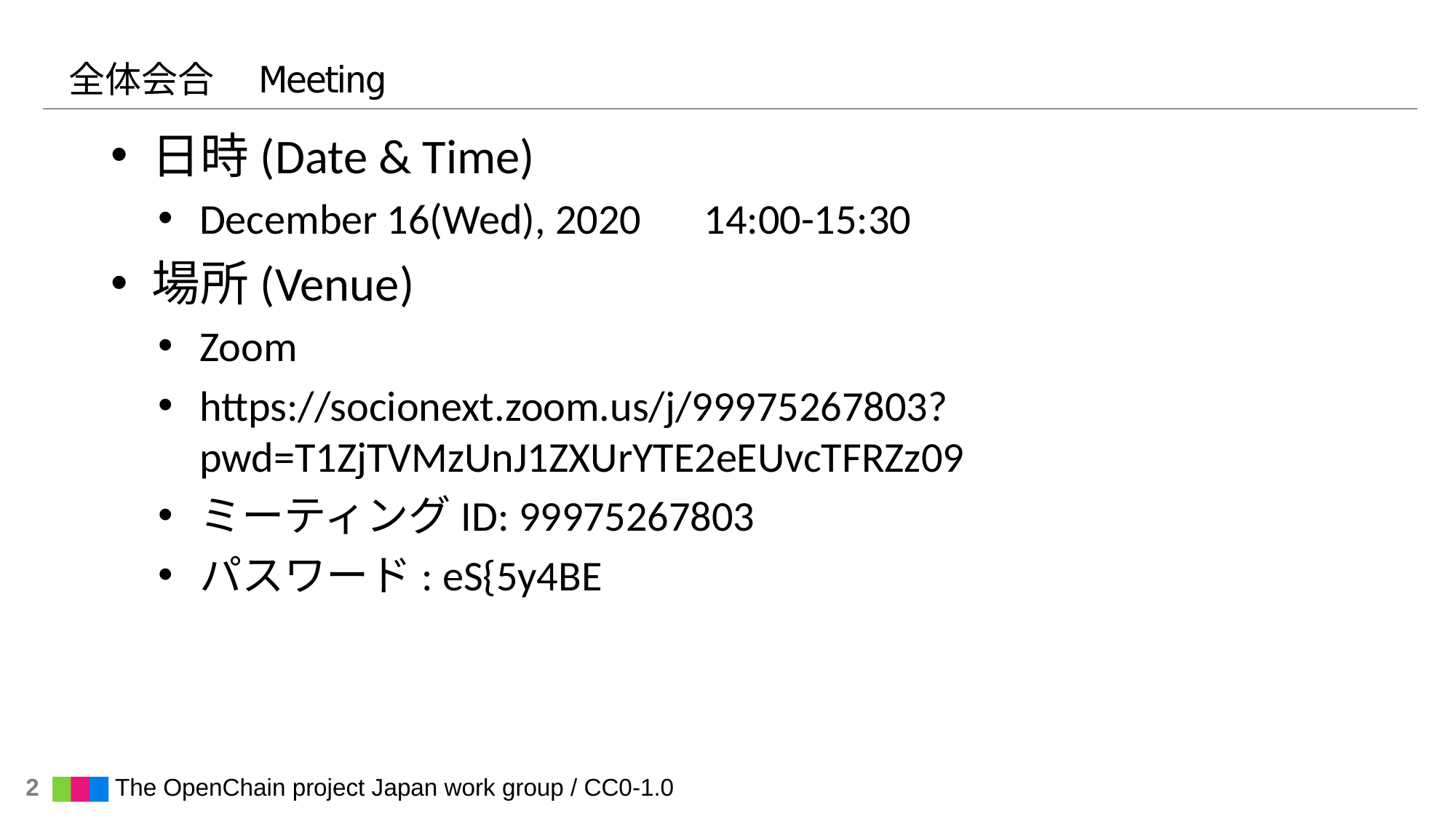

# 全体会合　Meeting
日時(Date & Time)
December 16(Wed), 2020　14:00-15:30
場所(Venue)
Zoom
https://socionext.zoom.us/j/99975267803?pwd=T1ZjTVMzUnJ1ZXUrYTE2eEUvcTFRZz09
ミーティングID: 99975267803
パスワード: eS{5y4BE